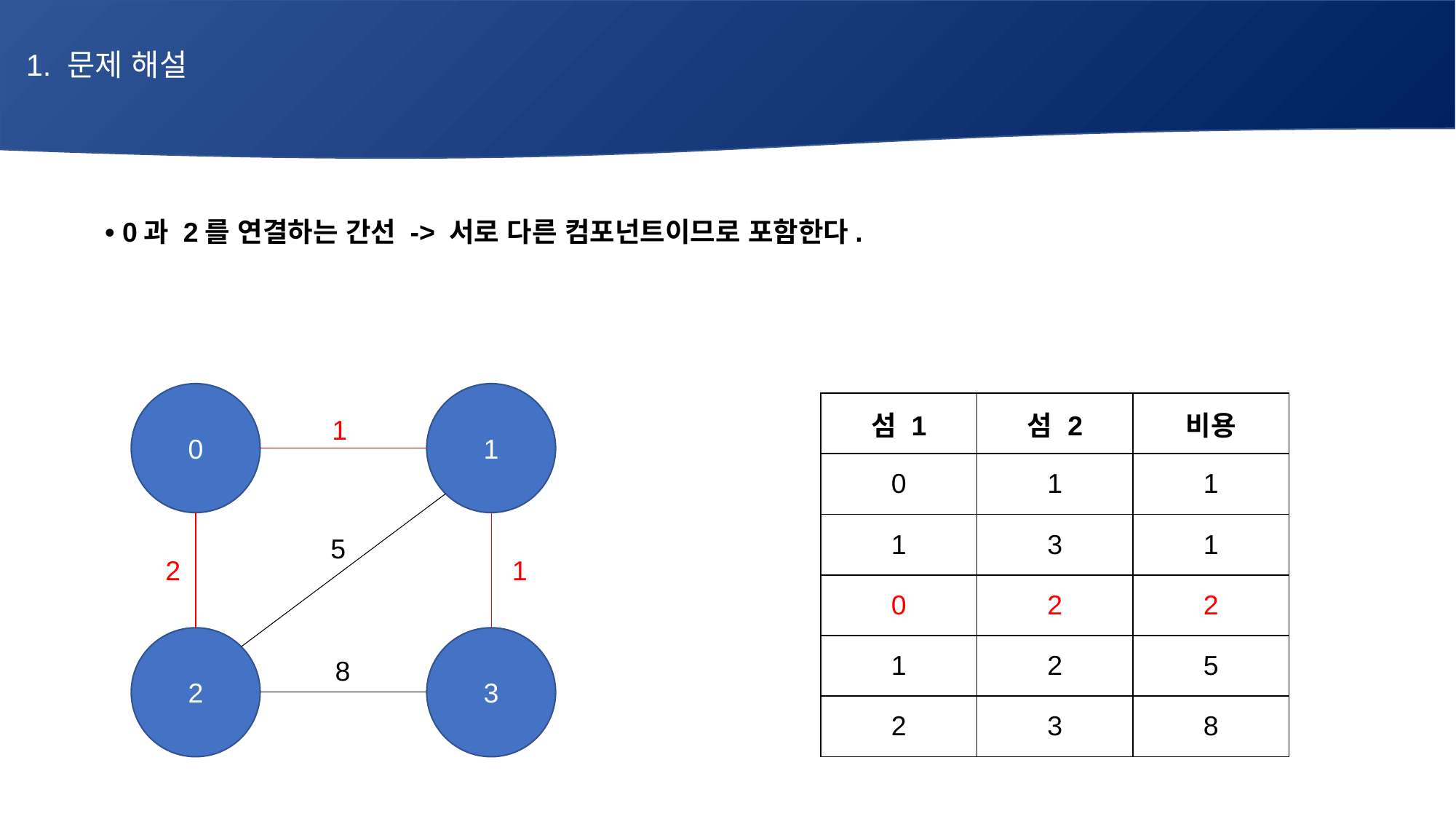

1. 문제 해설
# 매주 1 과제 LV2
• 0과 2를 연결하는 간선 -> 서로 다른 컴포넌트이므로 포함한다.
0
1
| 섬 1 | 섬 2 | 비용 |
| --- | --- | --- |
| 0 | 1 | 1 |
| 1 | 3 | 1 |
| 0 | 2 | 2 |
| 1 | 2 | 5 |
| 2 | 3 | 8 |
1
5
2
1
2
3
8